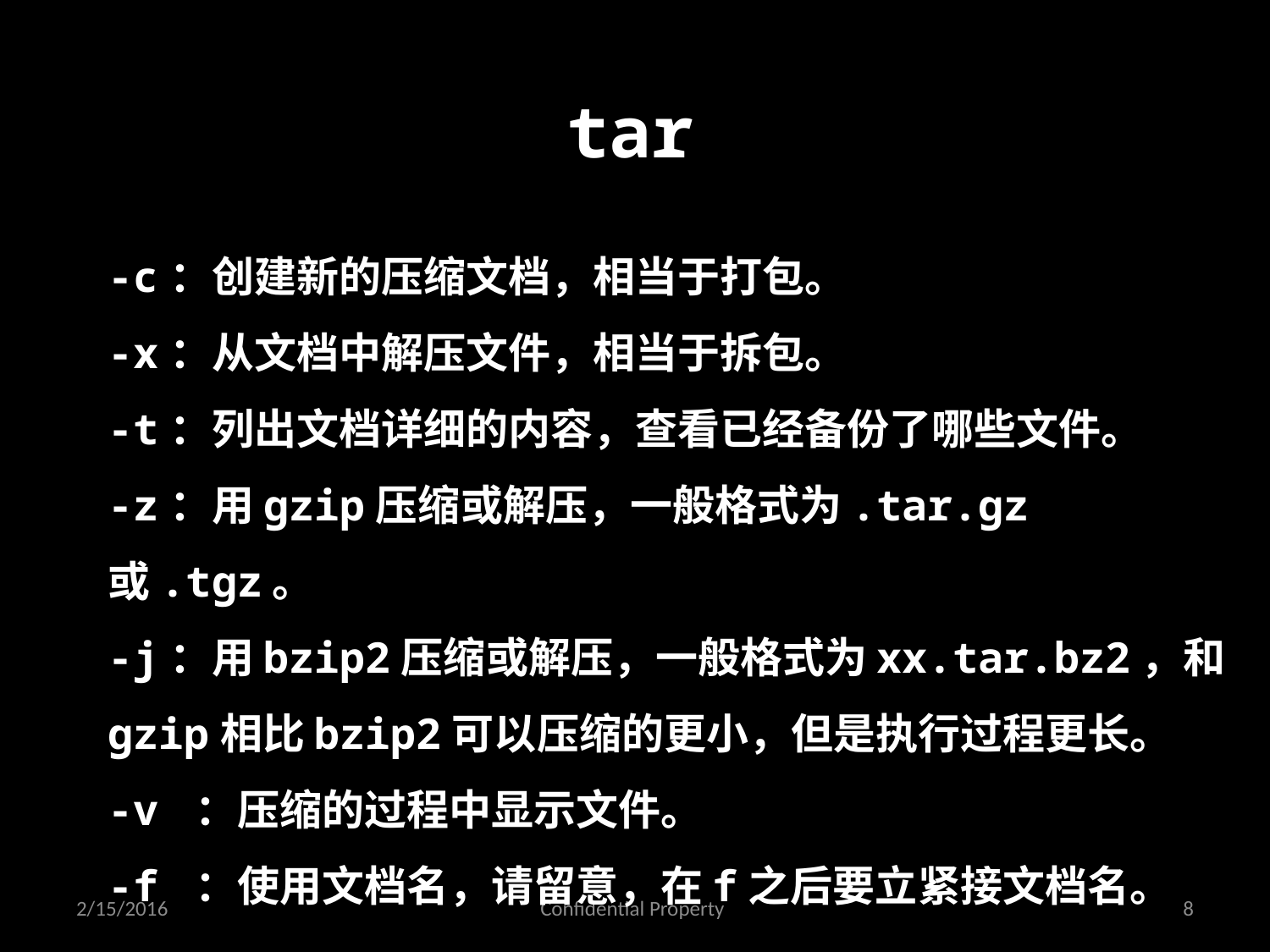

tar
-c：创建新的压缩文档，相当于打包。
-x：从文档中解压文件，相当于拆包。
-t：列出文档详细的内容，查看已经备份了哪些文件。
-z：用gzip压缩或解压，一般格式为.tar.gz或.tgz。
-j：用bzip2压缩或解压，一般格式为xx.tar.bz2，和gzip相比bzip2可以压缩的更小，但是执行过程更长。
-v ：压缩的过程中显示文件。
-f ：使用文档名，请留意，在f之后要立紧接文档名。
2/15/2016
Confidential Property
8